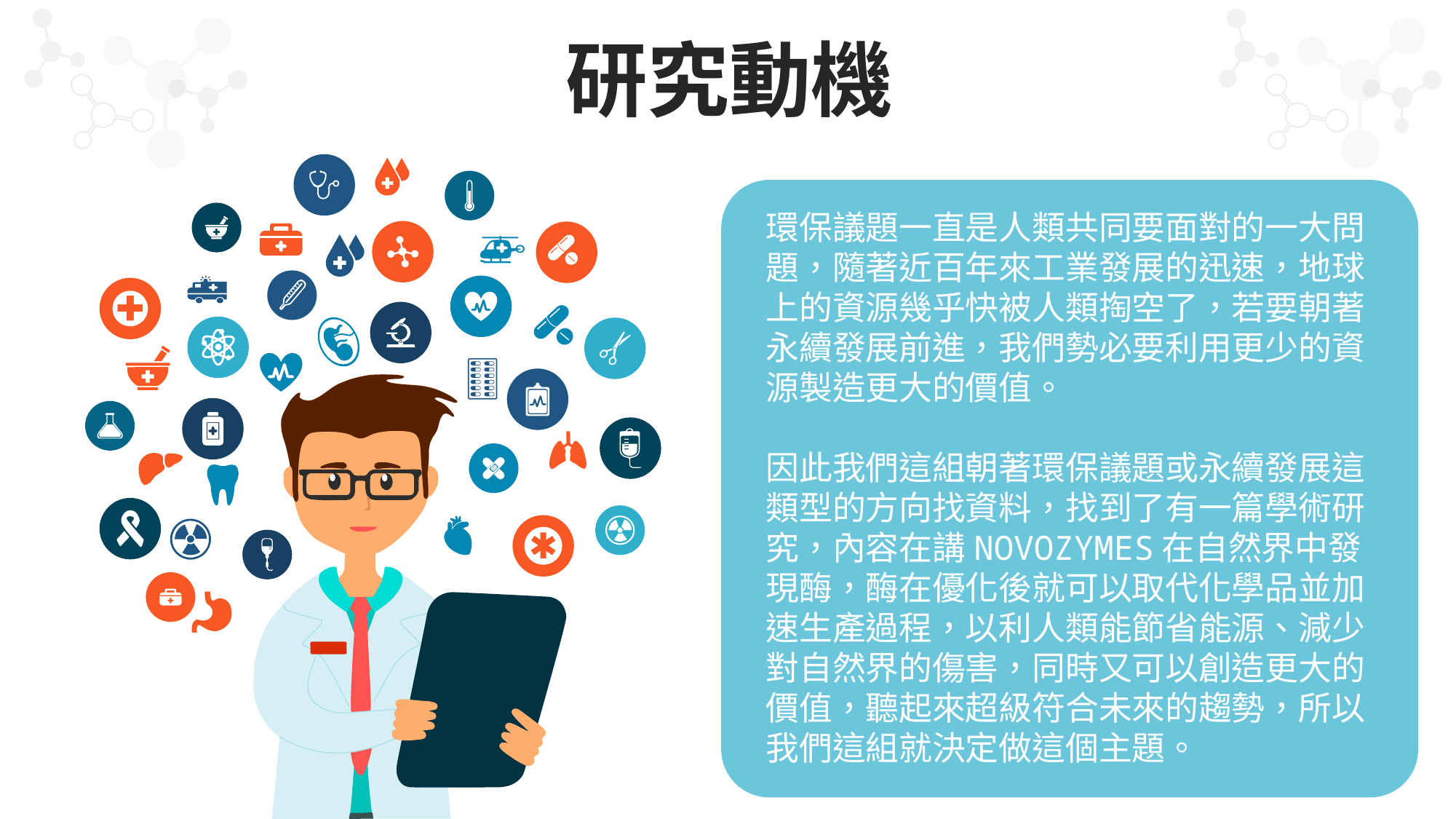

研究動機

環保議題一直是人類共同要面對的一大問題，隨著近百年來工業發展的迅速，地球上的資源幾乎快被人類掏空了，若要朝著永續發展前進，我們勢必要利用更少的資源製造更大的價值。

因此我們這組朝著環保議題或永續發展這類型的方向找資料，找到了有一篇學術研究，內容在講NOVOZYMES在自然界中發現酶，酶在優化後就可以取代化學品並加速生產過程，以利人類能節省能源、減少對自然界的傷害，同時又可以創造更大的價值，聽起來超級符合未來的趨勢，所以我們這組就決定做這個主題。